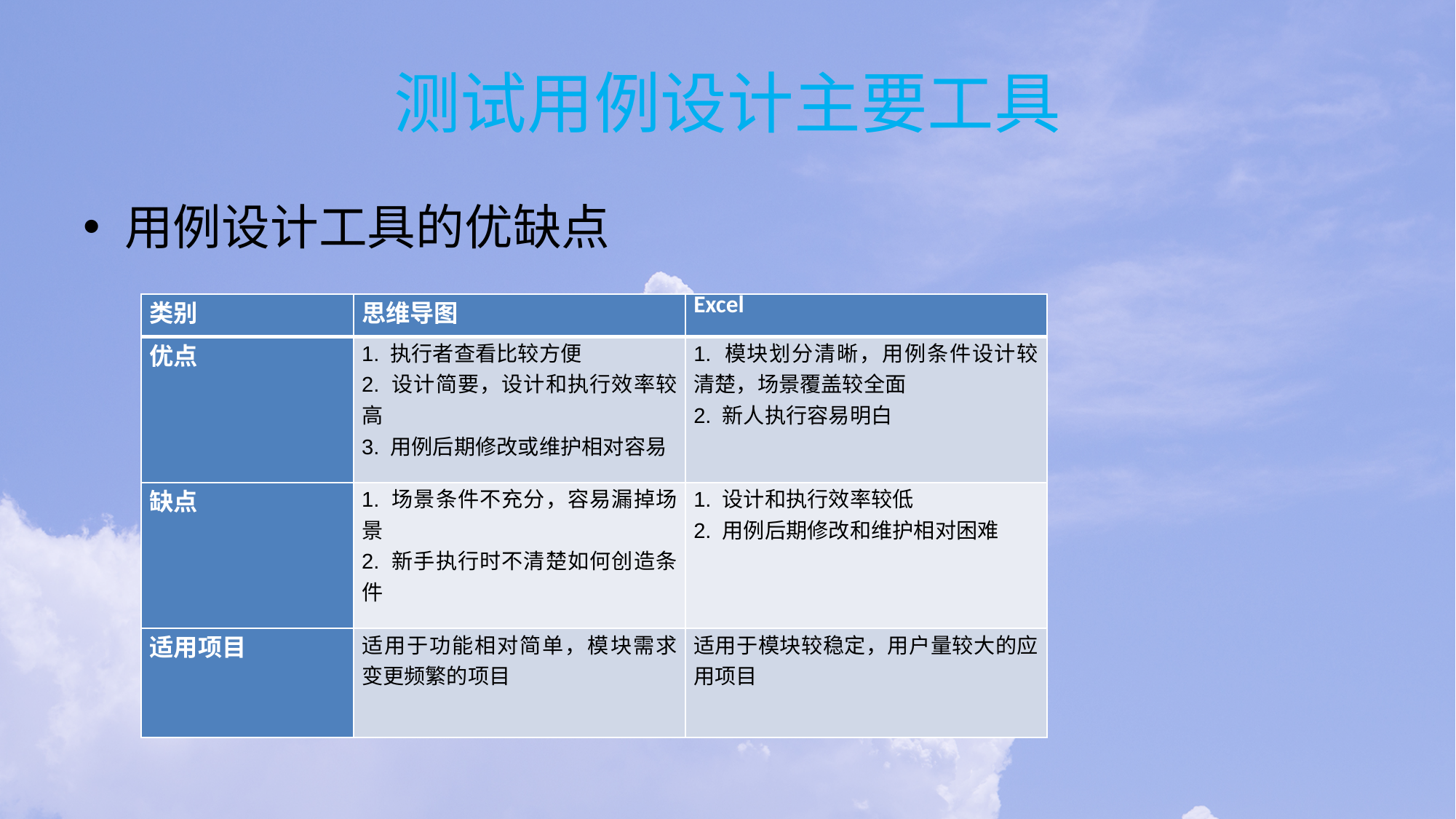

# 测试用例设计主要工具
用例设计工具的优缺点
| 类别 | 思维导图 | Excel |
| --- | --- | --- |
| 优点 | 1. 执行者查看比较方便 2. 设计简要，设计和执行效率较高 3. 用例后期修改或维护相对容易 | 1. 模块划分清晰，用例条件设计较清楚，场景覆盖较全面 2. 新人执行容易明白 |
| 缺点 | 1. 场景条件不充分，容易漏掉场景 2. 新手执行时不清楚如何创造条件 | 1. 设计和执行效率较低 2. 用例后期修改和维护相对困难 |
| 适用项目 | 适用于功能相对简单，模块需求变更频繁的项目 | 适用于模块较稳定，用户量较大的应用项目 |